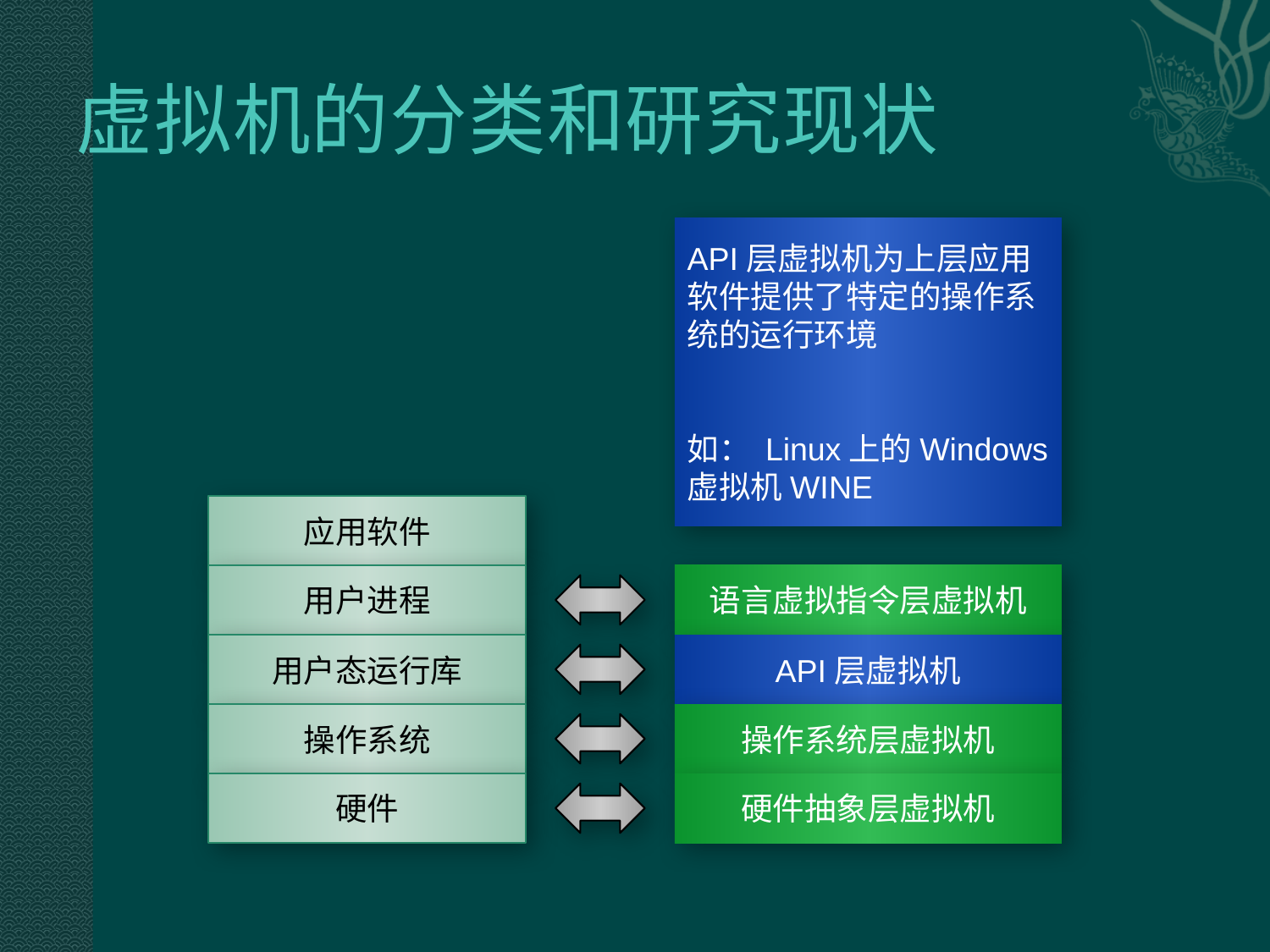

# 虚拟机的分类和研究现状
API层虚拟机为上层应用软件提供了特定的操作系统的运行环境

如： Linux上的Windows虚拟机WINE
应用软件
用户进程
语言虚拟指令层虚拟机

用户态运行库
API层虚拟机

操作系统
操作系统层虚拟机

硬件
硬件抽象层虚拟机